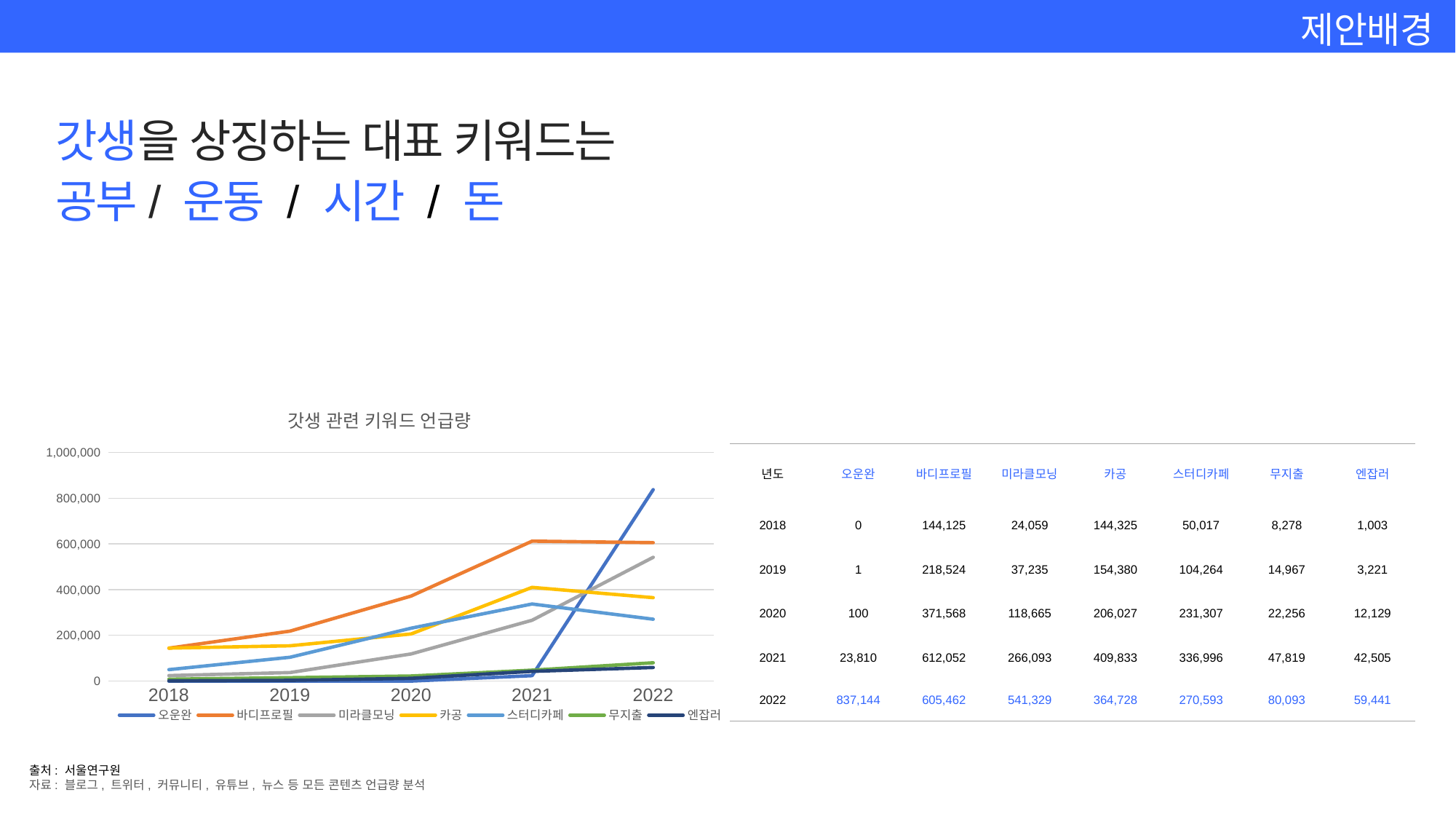

제안배경
갓생을 상징하는 대표 키워드는
공부/ 운동 / 시간 / 돈

### Chart: 갓생 관련 키워드 언급량

| Category | 오운완 | 바디프로필 | 미라클모닝 | 카공 | 스터디카페 | 무지출 | 엔잡러 |
|---|---|---|---|---|---|---|---|
| 2018 | 0.0 | 144125.0 | 24059.0 | 144325.0 | 50017.0 | 8278.0 | 1003.0 |
| 2019 | 1.0 | 218524.0 | 37235.0 | 154380.0 | 104264.0 | 14967.0 | 3221.0 |
| 2020 | 100.0 | 371568.0 | 118665.0 | 206027.0 | 231307.0 | 22256.0 | 12129.0 |
| 2021 | 23810.0 | 612052.0 | 266093.0 | 409833.0 | 336996.0 | 47819.0 | 42505.0 |
| 2022 | 837144.0 | 605462.0 | 541329.0 | 364728.0 | 270593.0 | 80093.0 | 59441.0 |
| 년도 | 오운완 | 바디프로필 | 미라클모닝 | 카공 | 스터디카페 | 무지출 | 엔잡러 |
| --- | --- | --- | --- | --- | --- | --- | --- |
| 2018 | 0 | 144,125 | 24,059 | 144,325 | 50,017 | 8,278 | 1,003 |
| 2019 | 1 | 218,524 | 37,235 | 154,380 | 104,264 | 14,967 | 3,221 |
| 2020 | 100 | 371,568 | 118,665 | 206,027 | 231,307 | 22,256 | 12,129 |
| 2021 | 23,810 | 612,052 | 266,093 | 409,833 | 336,996 | 47,819 | 42,505 |
| 2022 | 837,144 | 605,462 | 541,329 | 364,728 | 270,593 | 80,093 | 59,441 |
출처: 서울연구원
자료: 블로그, 트위터, 커뮤니티, 유튜브, 뉴스 등 모든 콘텐츠 언급량 분석